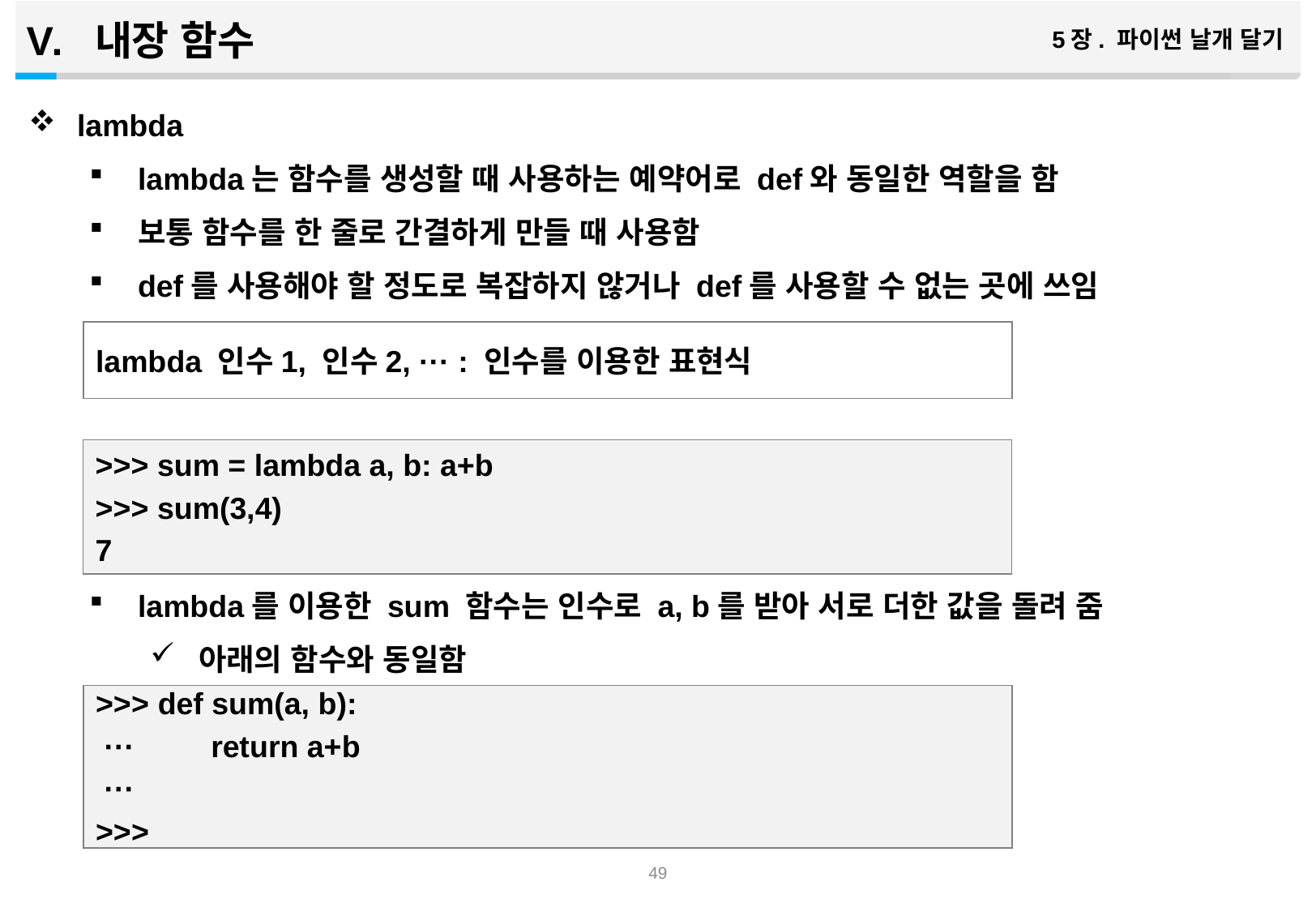

내장 함수
5장. 파이썬 날개 달기
lambda
lambda는 함수를 생성할 때 사용하는 예약어로 def와 동일한 역할을 함
보통 함수를 한 줄로 간결하게 만들 때 사용함
def를 사용해야 할 정도로 복잡하지 않거나 def를 사용할 수 없는 곳에 쓰임

lambda를 이용한 sum 함수는 인수로 a, b를 받아 서로 더한 값을 돌려 줌
아래의 함수와 동일함

lambda 인수1, 인수2, ··· : 인수를 이용한 표현식
>>> sum = lambda a, b: a+b
>>> sum(3,4)
7
>>> def sum(a, b):
 ···         return a+b
 ···
>>>
49